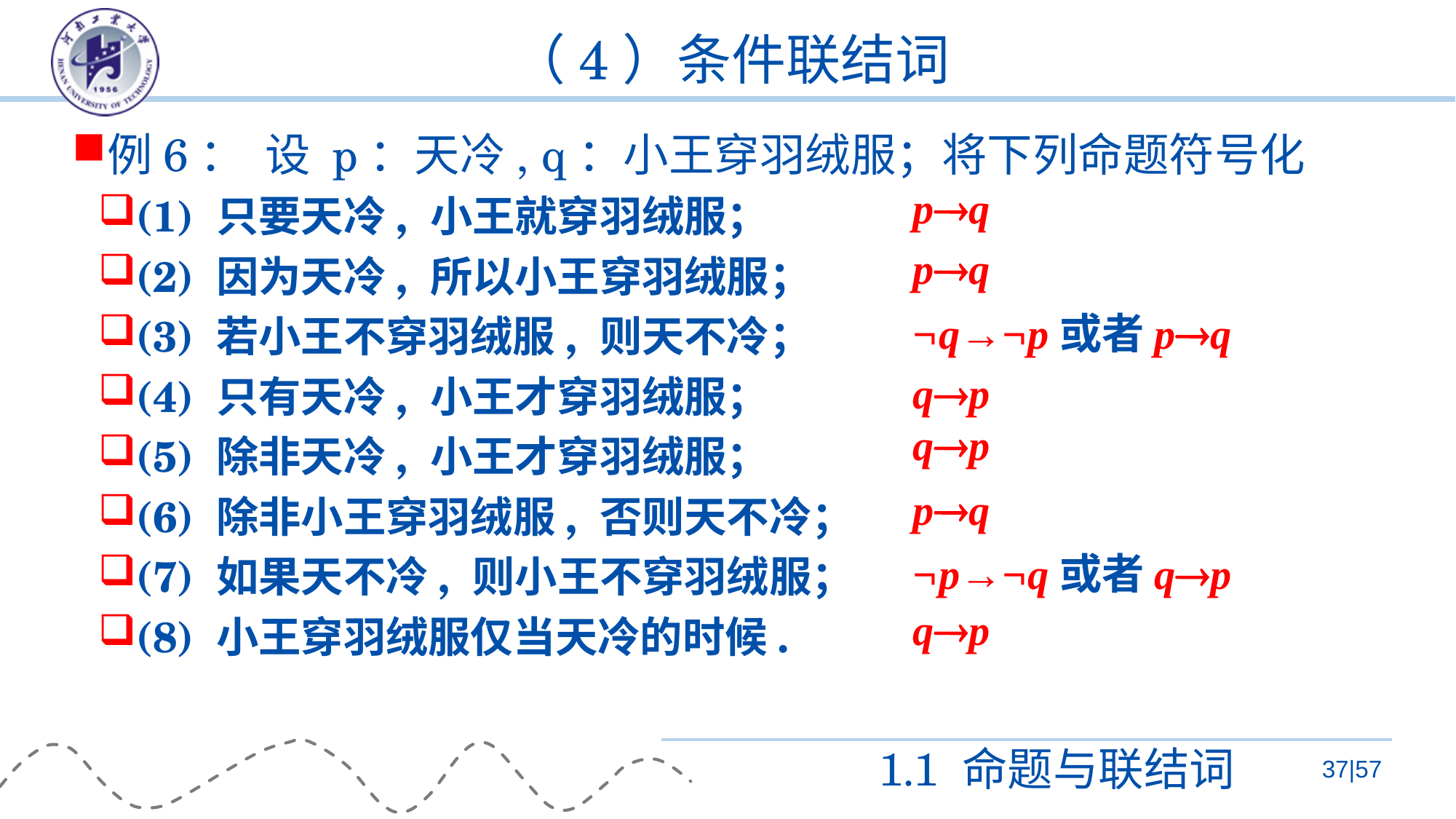

# （4）条件联结词
例6：  设 p：天冷, q：小王穿羽绒服；将下列命题符号化
(1) 只要天冷, 小王就穿羽绒服；
(2) 因为天冷, 所以小王穿羽绒服；
(3) 若小王不穿羽绒服, 则天不冷；
(4) 只有天冷, 小王才穿羽绒服；
(5) 除非天冷, 小王才穿羽绒服；
(6) 除非小王穿羽绒服, 否则天不冷；
(7) 如果天不冷, 则小王不穿羽绒服；
(8) 小王穿羽绒服仅当天冷的时候.
p→q
p→q
¬q→¬p或者p→q
q→p
q→p
p→q
¬p→¬q或者q→p
q→p
1.1 命题与联结词
37|57